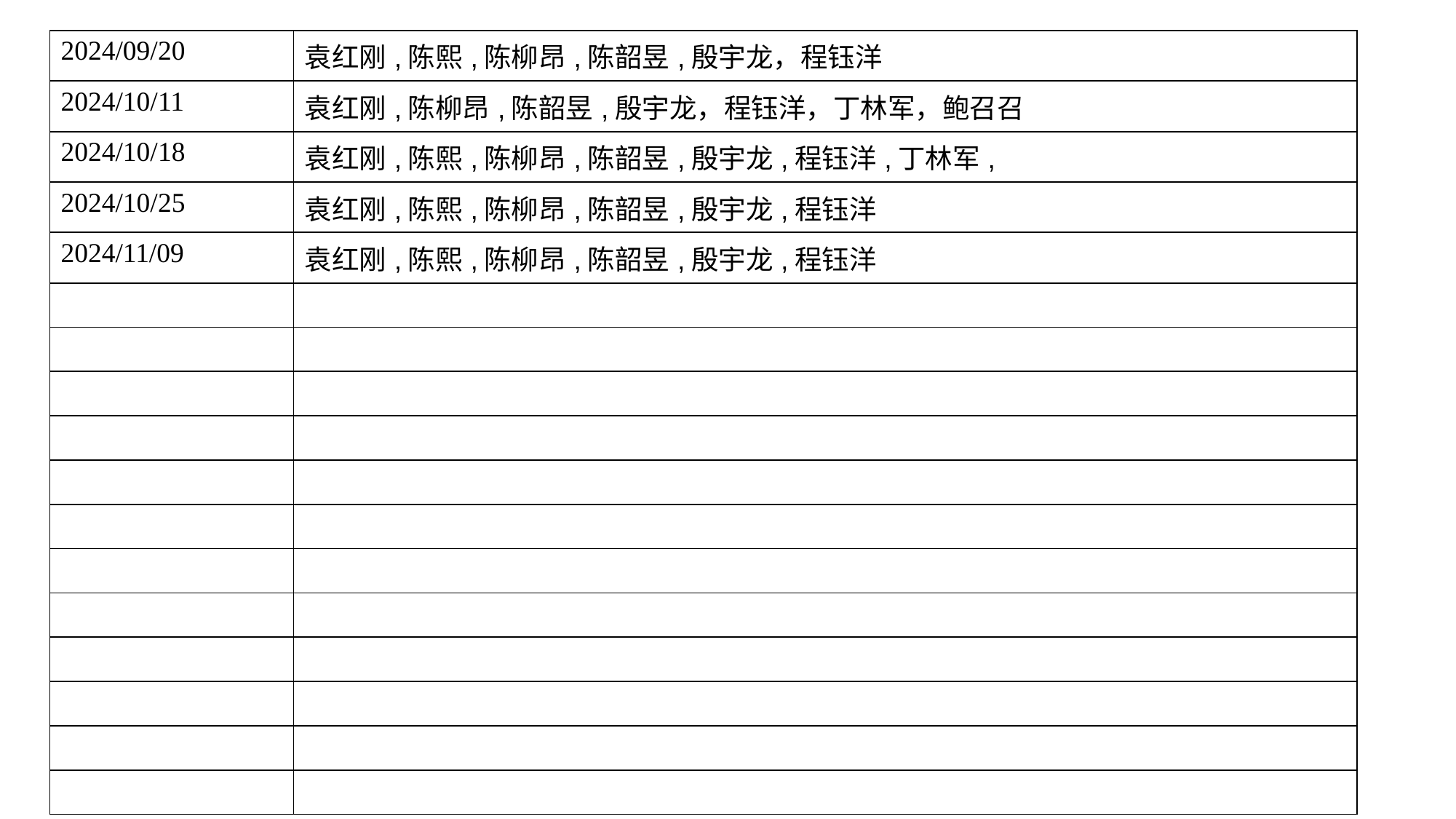

| 2024/09/20 | 袁红刚,陈熙,陈柳昂,陈韶昱,殷宇龙，程钰洋 |
| --- | --- |
| 2024/10/11 | 袁红刚,陈柳昂,陈韶昱,殷宇龙，程钰洋，丁林军，鲍召召 |
| 2024/10/18 | 袁红刚,陈熙,陈柳昂,陈韶昱,殷宇龙,程钰洋,丁林军, |
| 2024/10/25 | 袁红刚,陈熙,陈柳昂,陈韶昱,殷宇龙,程钰洋 |
| 2024/11/09 | 袁红刚,陈熙,陈柳昂,陈韶昱,殷宇龙,程钰洋 |
|  |  |
|  |  |
|  |  |
|  |  |
|  |  |
|  |  |
|  |  |
|  |  |
|  |  |
|  |  |
|  |  |
|  |  |